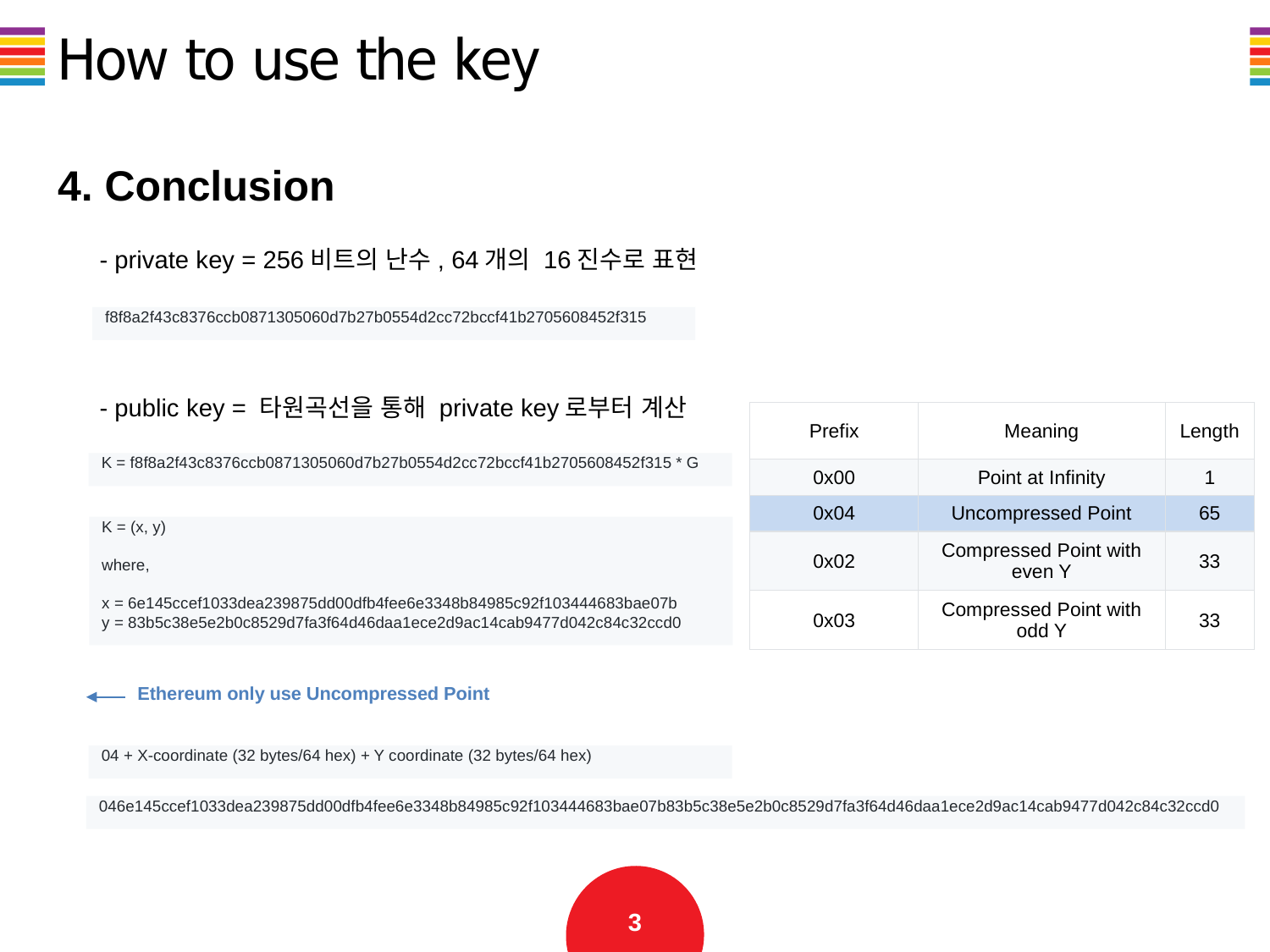

How to use the key

4. Conclusion
 - private key = 256비트의 난수, 64개의 16진수로 표현

 - public key = 타원곡선을 통해 private key로부터 계산

f8f8a2f43c8376ccb0871305060d7b27b0554d2cc72bccf41b2705608452f315
| Prefix | Meaning | Length |
| --- | --- | --- |
| 0x00 | Point at Infinity | 1 |
| 0x04 | Uncompressed Point | 65 |
| 0x02 | Compressed Point with even Y | 33 |
| 0x03 | Compressed Point with odd Y | 33 |
K = f8f8a2f43c8376ccb0871305060d7b27b0554d2cc72bccf41b2705608452f315 * G
K = (x, y)

where,

x = 6e145ccef1033dea239875dd00dfb4fee6e3348b84985c92f103444683bae07b
y = 83b5c38e5e2b0c8529d7fa3f64d46daa1ece2d9ac14cab9477d042c84c32ccd0
Ethereum only use Uncompressed Point
04 + X-coordinate (32 bytes/64 hex) + Y coordinate (32 bytes/64 hex)
046e145ccef1033dea239875dd00dfb4fee6e3348b84985c92f103444683bae07b83b5c38e5e2b0c8529d7fa3f64d46daa1ece2d9ac14cab9477d042c84c32ccd0

3